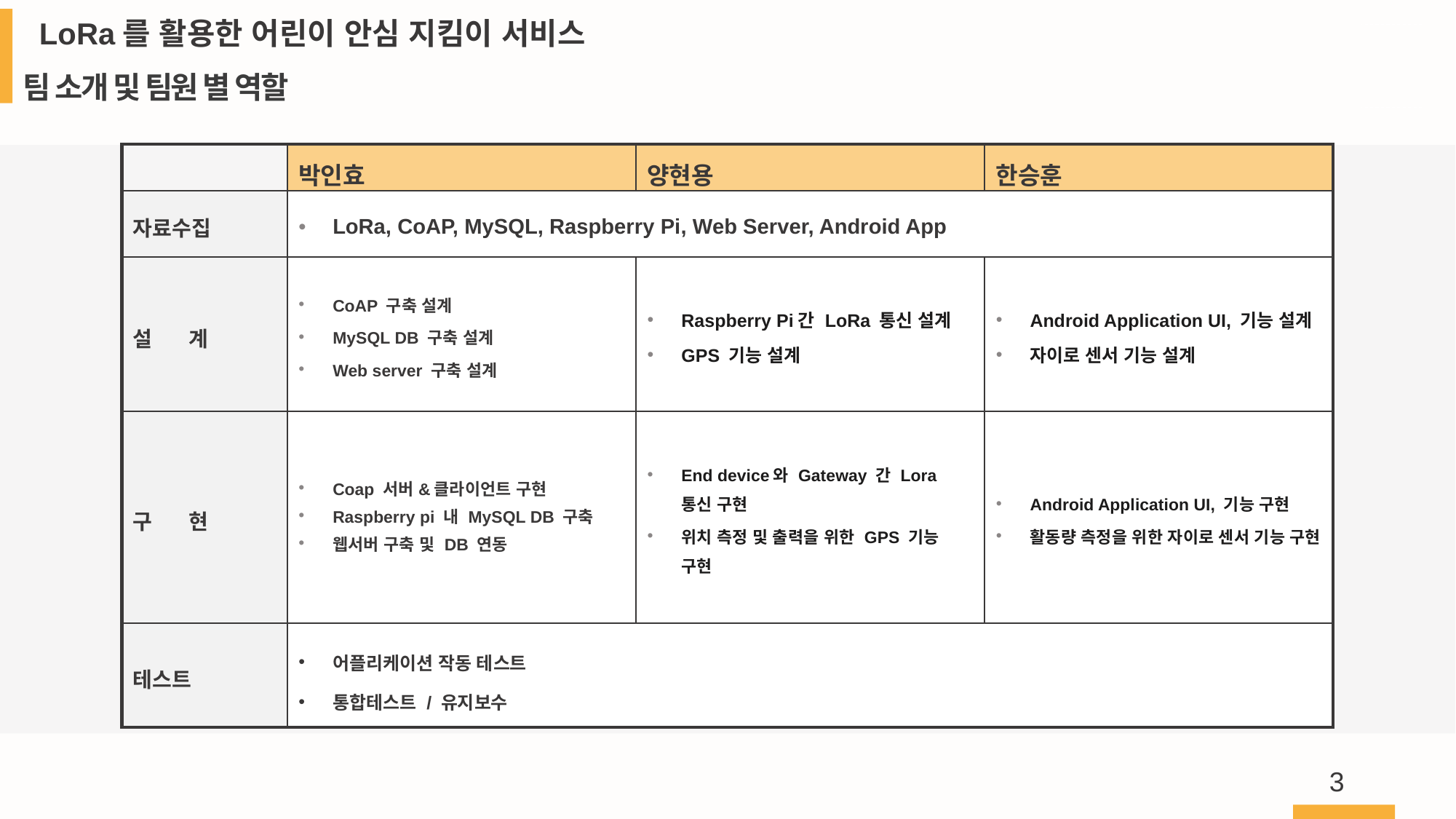

LoRa를 활용한 어린이 안심 지킴이 서비스
팀 소개 및 팀원 별 역할
|  | 박인효 | 양현용 | 한승훈 |
| --- | --- | --- | --- |
| 자료수집 | LoRa, CoAP, MySQL, Raspberry Pi, Web Server, Android App |  |  |
| 설 계 | CoAP 구축 설계 MySQL DB 구축 설계 Web server 구축 설계 | Raspberry Pi간 LoRa 통신 설계 GPS 기능 설계 | Android Application UI, 기능 설계 자이로 센서 기능 설계 |
| 구 현 | Coap 서버&클라이언트 구현 Raspberry pi 내 MySQL DB 구축 웹서버 구축 및 DB 연동 | End device와 Gateway 간 Lora 통신 구현 위치 측정 및 출력을 위한 GPS 기능 구현 | Android Application UI, 기능 구현 활동량 측정을 위한 자이로 센서 기능 구현 |
| 테스트 | 어플리케이션 작동 테스트 통합테스트 / 유지보수 |  |  |

팀장
컴퓨터 공학과
2015154017 박인효
팀원
컴퓨터 공학과
2015154023 양현용
팀원
컴퓨터 공학과
2015154040 한승훈
3